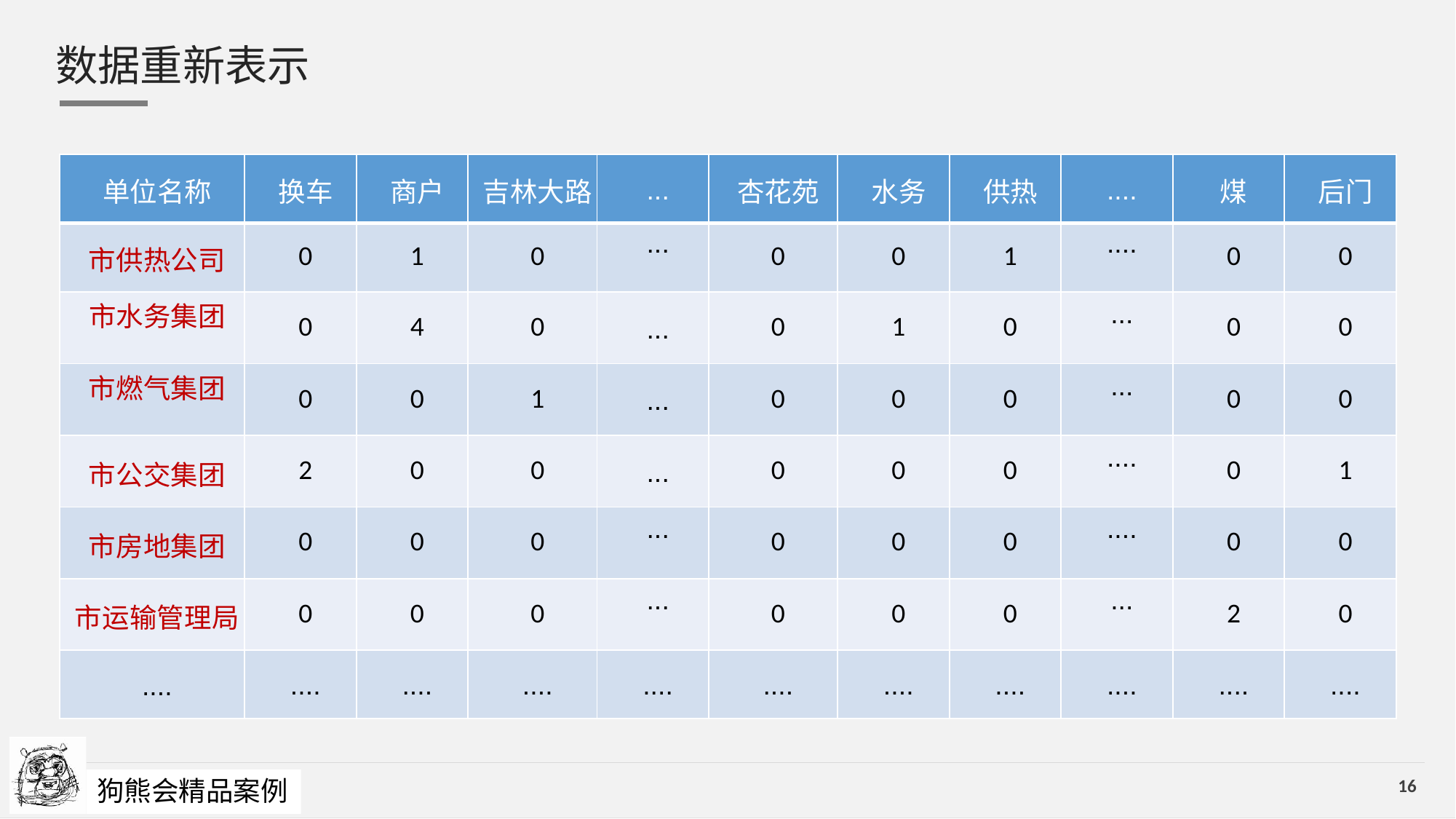

# 数据重新表示

| 单位名称 | 换车 | 商户 | 吉林大路 | ... | 杏花苑 | 水务 | 供热 | .... | 煤 | 后门 |
| --- | --- | --- | --- | --- | --- | --- | --- | --- | --- | --- |
| 市供热公司 | 0 | 1 | 0 | ... | 0 | 0 | 1 | .... | 0 | 0 |
| 市水务集团 | 0 | 4 | 0 | ... | 0 | 1 | 0 | ... | 0 | 0 |
| 市燃气集团 | 0 | 0 | 1 | ... | 0 | 0 | 0 | ... | 0 | 0 |
| 市公交集团 | 2 | 0 | 0 | ... | 0 | 0 | 0 | .... | 0 | 1 |
| 市房地集团 | 0 | 0 | 0 | ... | 0 | 0 | 0 | .... | 0 | 0 |
| 市运输管理局 | 0 | 0 | 0 | ... | 0 | 0 | 0 | ... | 2 | 0 |
| .... | .... | .... | .... | .... | .... | .... | .... | .... | .... | .... |

COMP

ANG LOGO OR NAME

狗熊会精品案例
16